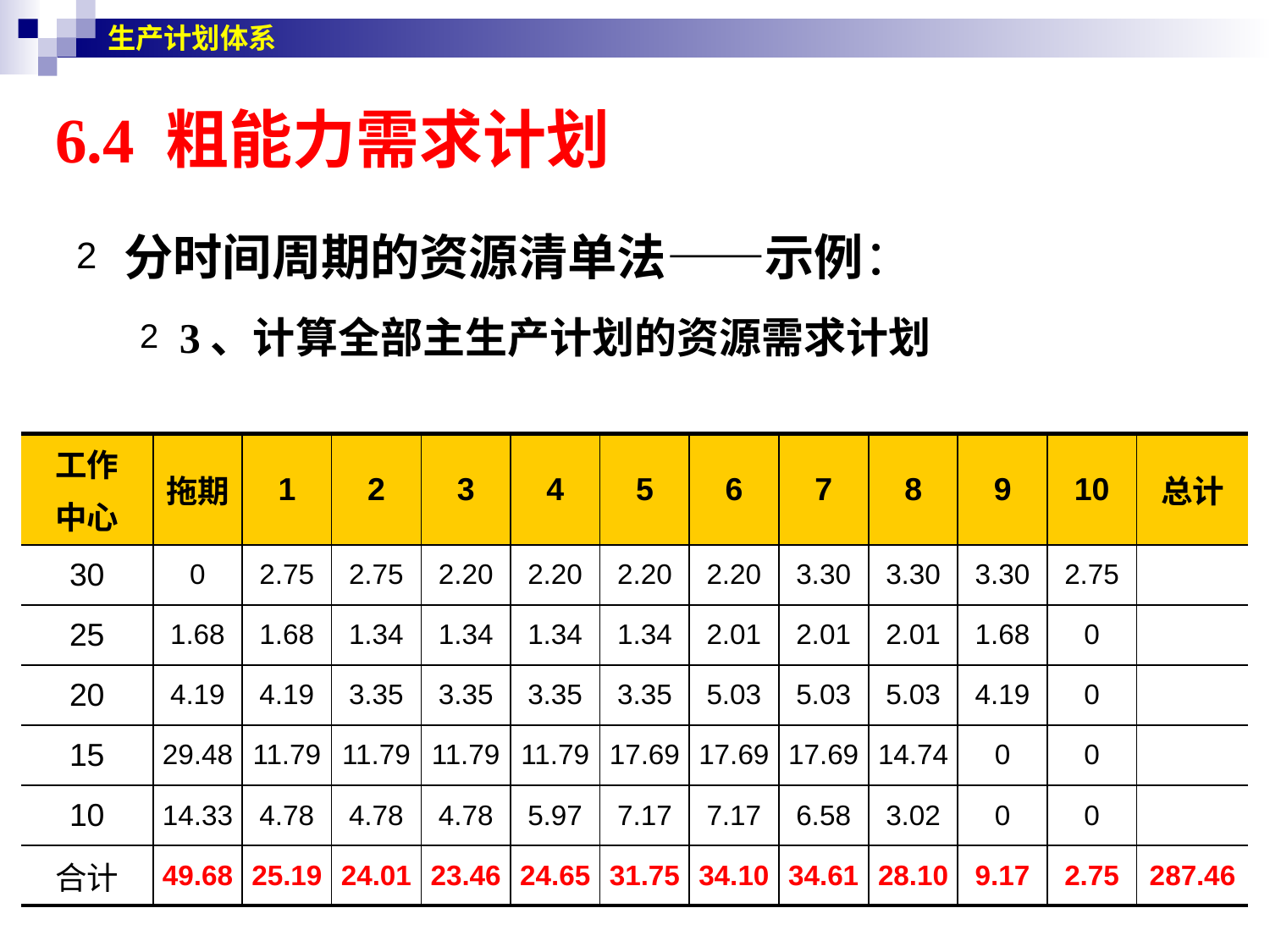

生产计划体系
# 6.4 粗能力需求计划
分时间周期的资源清单法——示例：
3、计算全部主生产计划的资源需求计划
| 工作 中心 | 拖期 | 1 | 2 | 3 | 4 | 5 | 6 | 7 | 8 | 9 | 10 | 总计 |
| --- | --- | --- | --- | --- | --- | --- | --- | --- | --- | --- | --- | --- |
| 30 | 0 | 2.75 | 2.75 | 2.20 | 2.20 | 2.20 | 2.20 | 3.30 | 3.30 | 3.30 | 2.75 |  |
| 25 | 1.68 | 1.68 | 1.34 | 1.34 | 1.34 | 1.34 | 2.01 | 2.01 | 2.01 | 1.68 | 0 |  |
| 20 | 4.19 | 4.19 | 3.35 | 3.35 | 3.35 | 3.35 | 5.03 | 5.03 | 5.03 | 4.19 | 0 |  |
| 15 | 29.48 | 11.79 | 11.79 | 11.79 | 11.79 | 17.69 | 17.69 | 17.69 | 14.74 | 0 | 0 |  |
| 10 | 14.33 | 4.78 | 4.78 | 4.78 | 5.97 | 7.17 | 7.17 | 6.58 | 3.02 | 0 | 0 |  |
| 合计 | 49.68 | 25.19 | 24.01 | 23.46 | 24.65 | 31.75 | 34.10 | 34.61 | 28.10 | 9.17 | 2.75 | 287.46 |